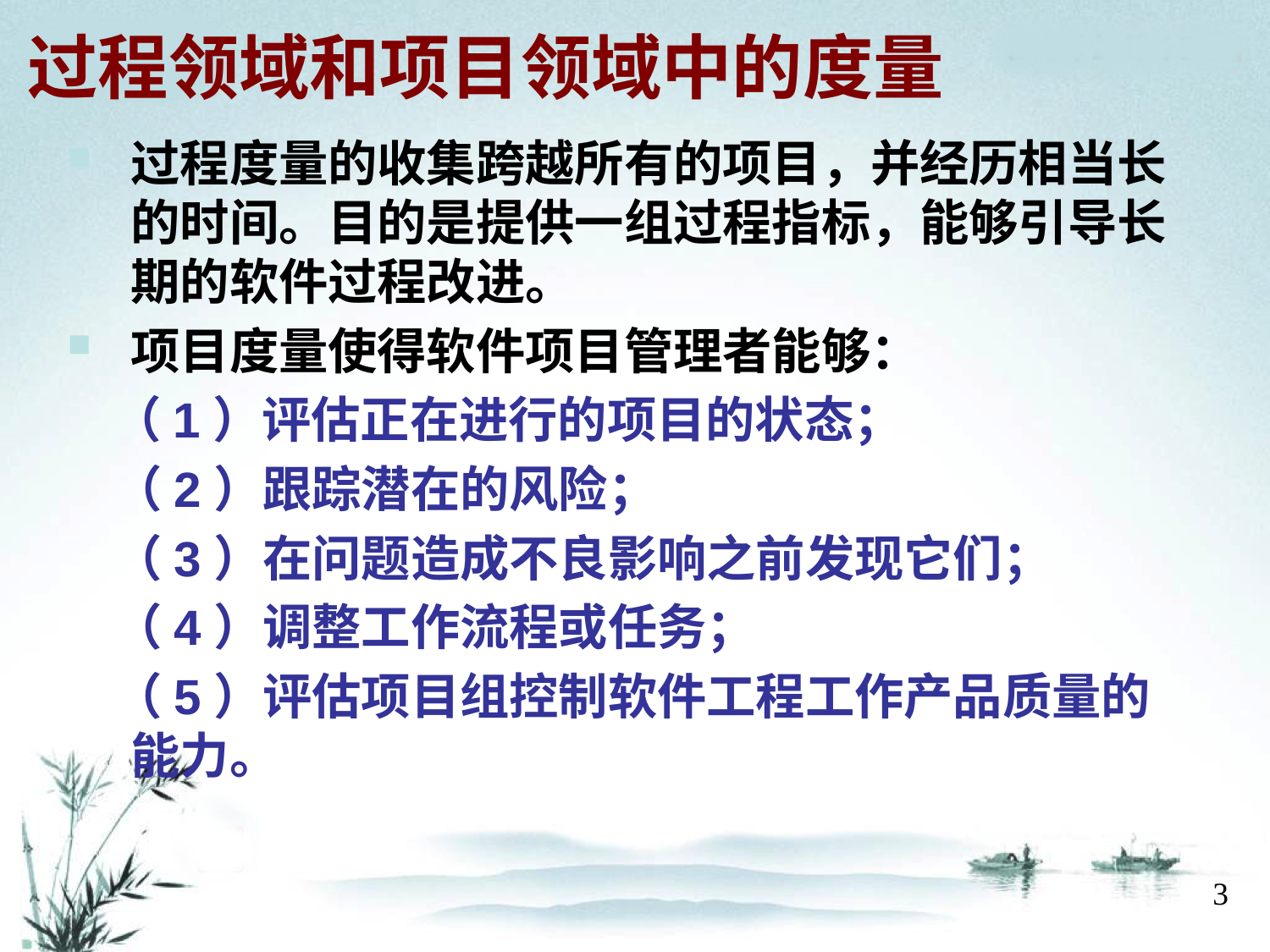

# 过程领域和项目领域中的度量
过程度量的收集跨越所有的项目，并经历相当长的时间。目的是提供一组过程指标，能够引导长期的软件过程改进。
项目度量使得软件项目管理者能够：
   （1）评估正在进行的项目的状态；
   （2）跟踪潜在的风险；
   （3）在问题造成不良影响之前发现它们；
   （4）调整工作流程或任务；
   （5）评估项目组控制软件工程工作产品质量的能力。
3